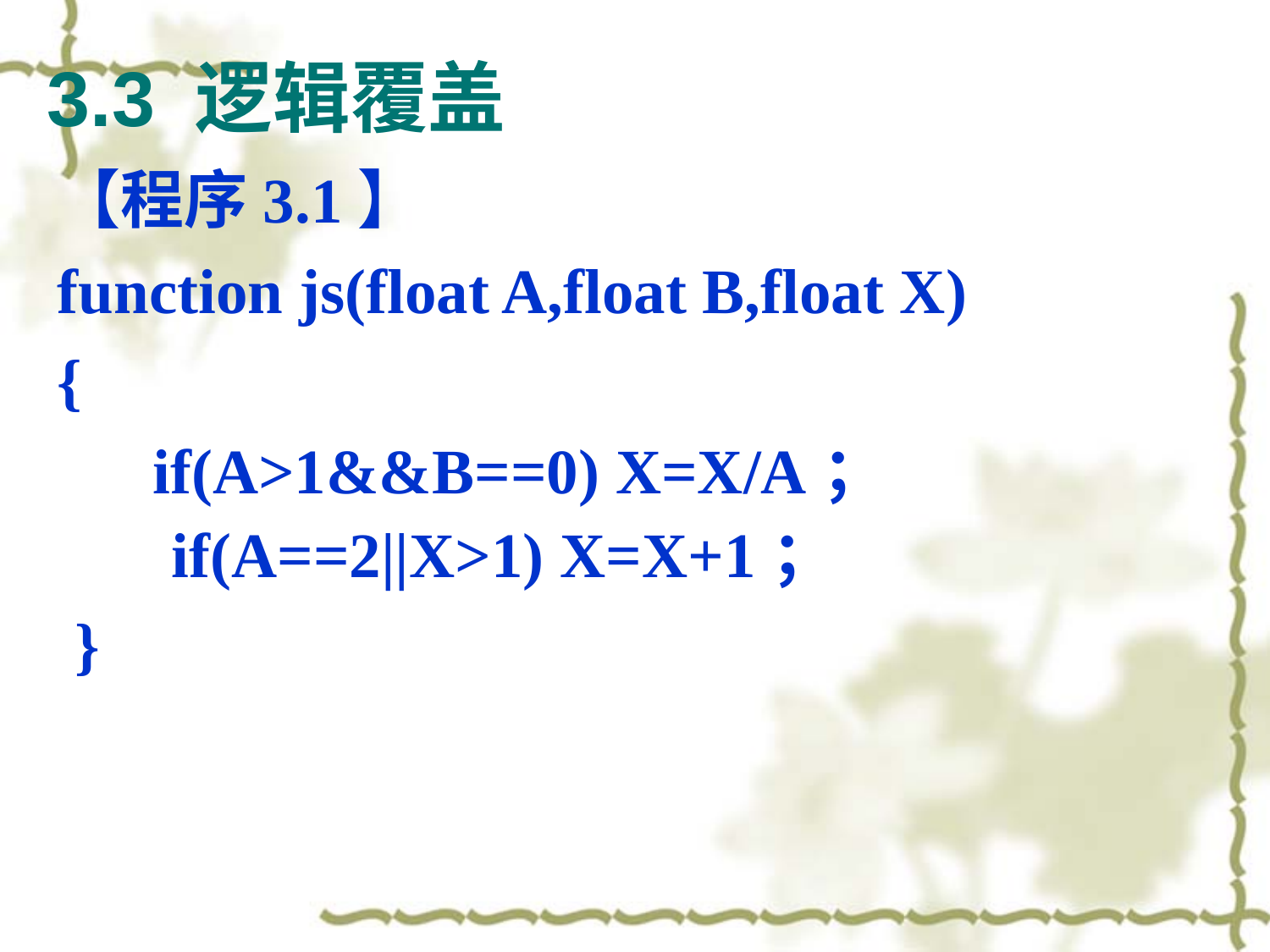

# 3.3 逻辑覆盖
【程序3.1】
function js(float A,float B,float X)
{
      if(A>1&&B==0) X=X/A；
 if(A==2||X>1) X=X+1；
 }